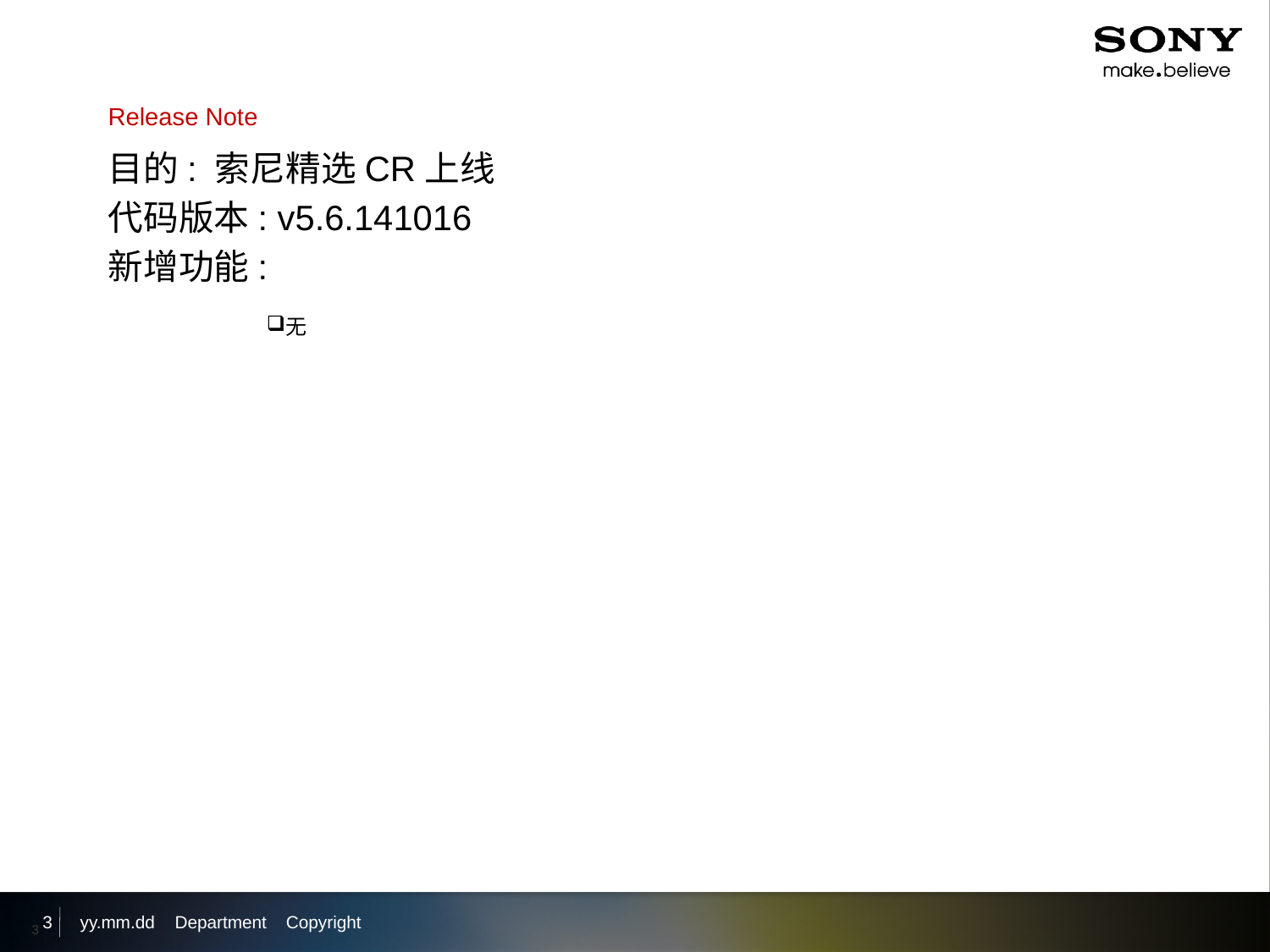

Release Note

目的: 索尼精选CR上线
代码版本: v5.6.141016
新增功能:

无
3
yy.mm.dd
Department    Copyright